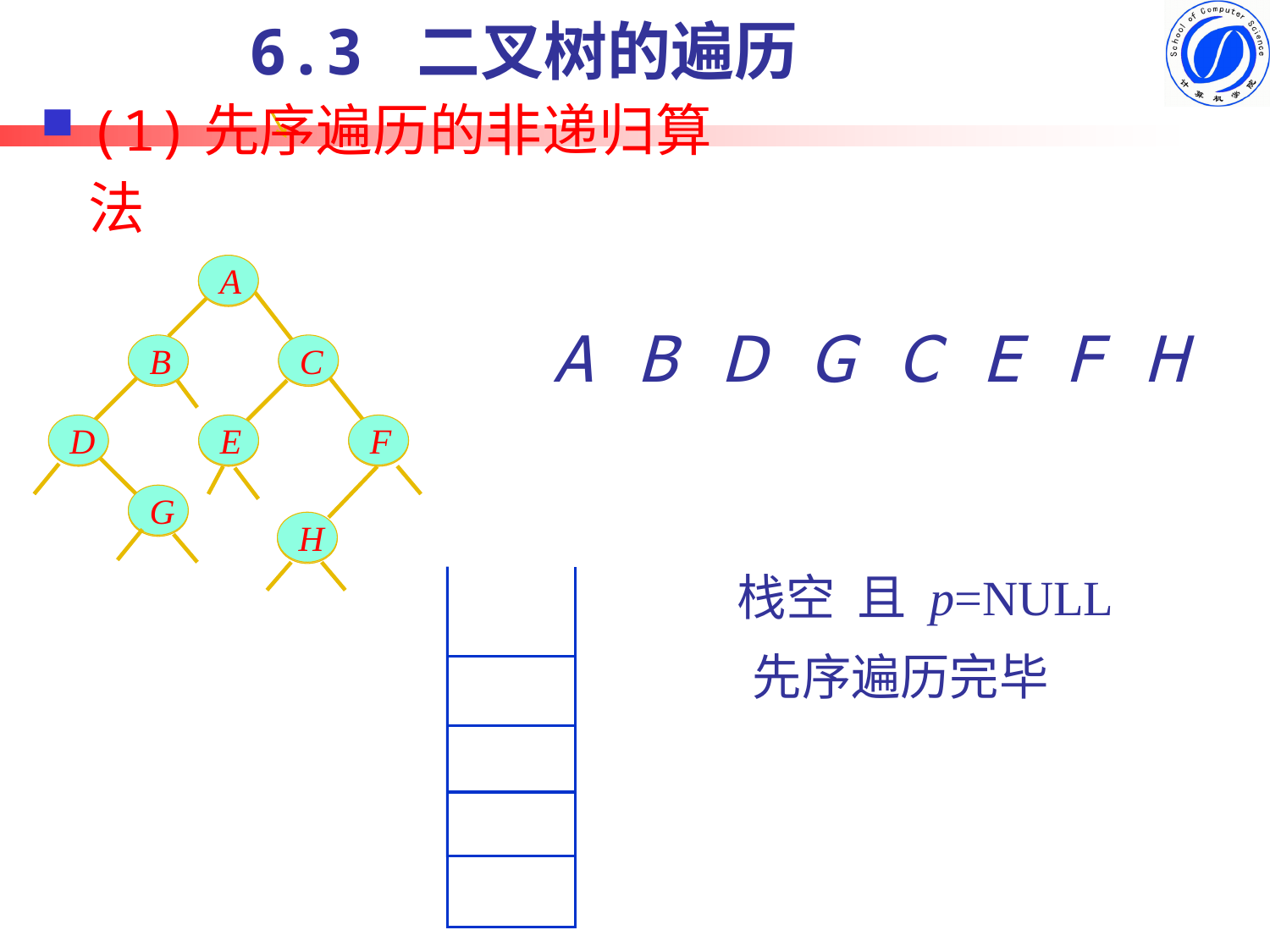

6.3 二叉树的遍历
# (1)先序遍历的非递归算法
A
A

A
B
D
G
C
E
F
H
B
C
B
C

D
E
F
D
E
F

G
G
H
H

栈空  且 p=NULL

先序遍历完毕